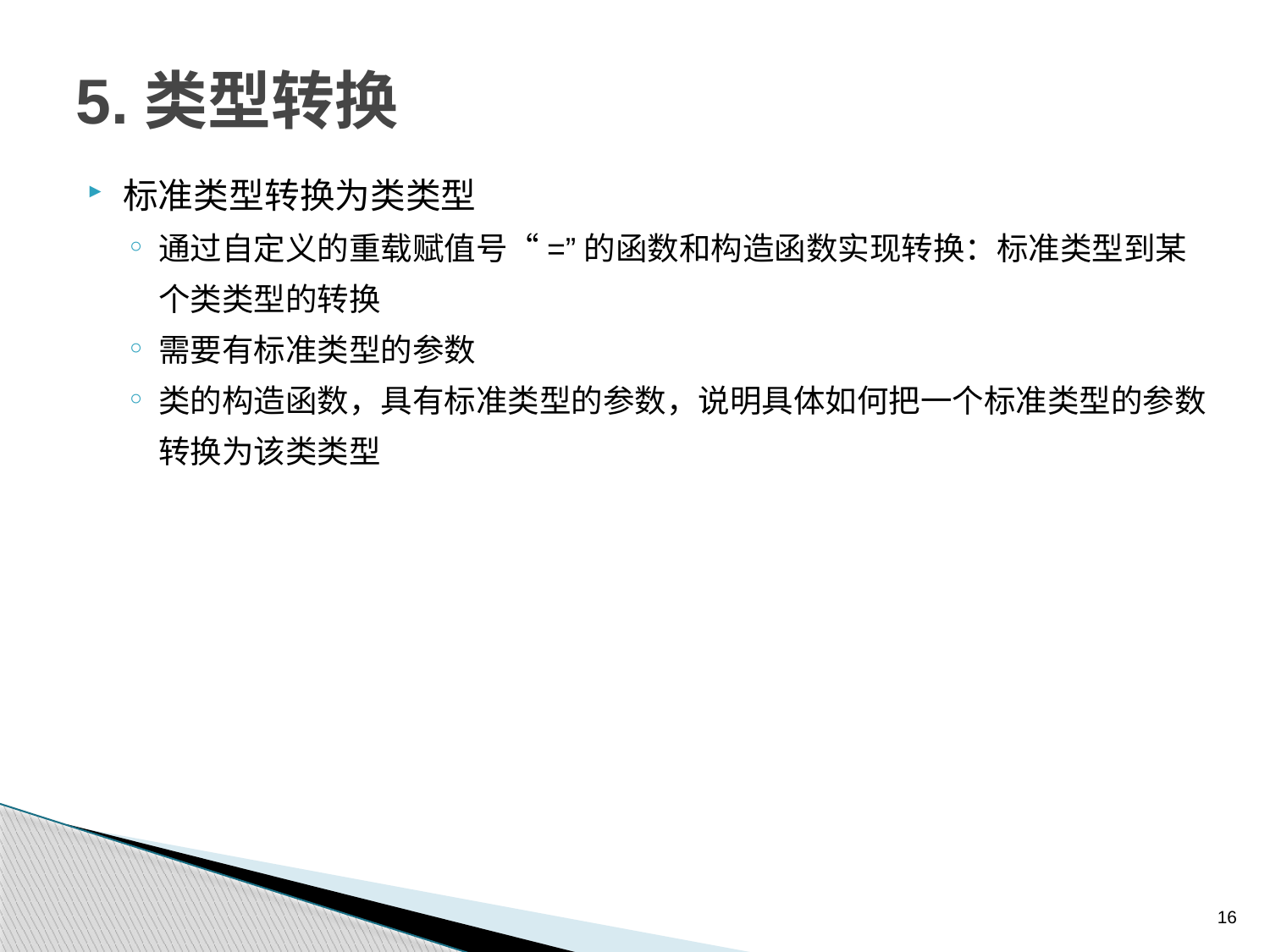

# 5.类型转换
标准类型转换为类类型
通过自定义的重载赋值号“=”的函数和构造函数实现转换：标准类型到某个类类型的转换
需要有标准类型的参数
类的构造函数，具有标准类型的参数，说明具体如何把一个标准类型的参数转换为该类类型
16